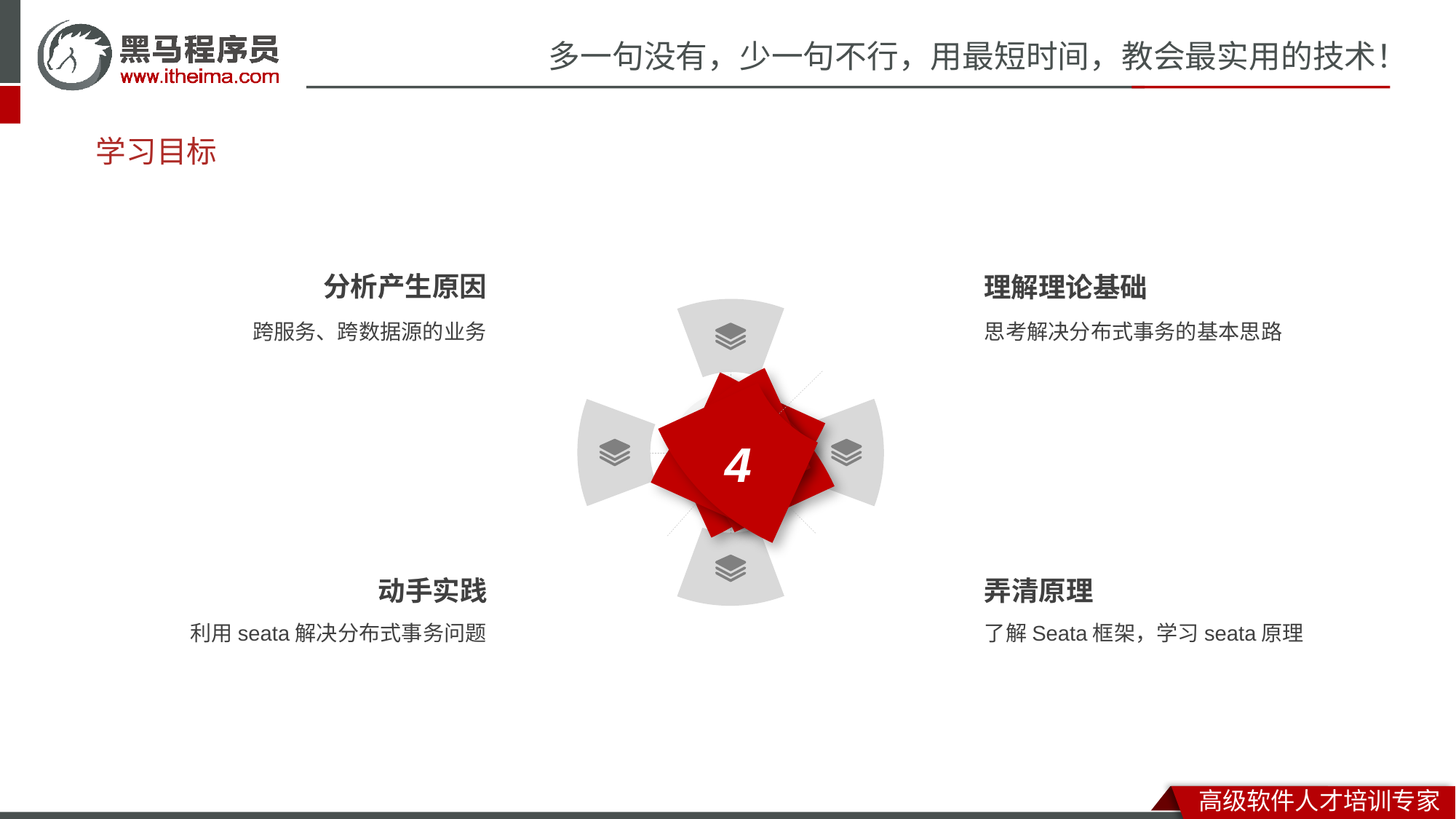

# 学习目标
分析产生原因
理解理论基础

分布式
事务

思考解决分布式事务的基本思路
跨服务、跨数据源的业务
1
4
2
3
动手实践
弄清原理
利用seata解决分布式事务问题
了解Seata框架，学习seata原理